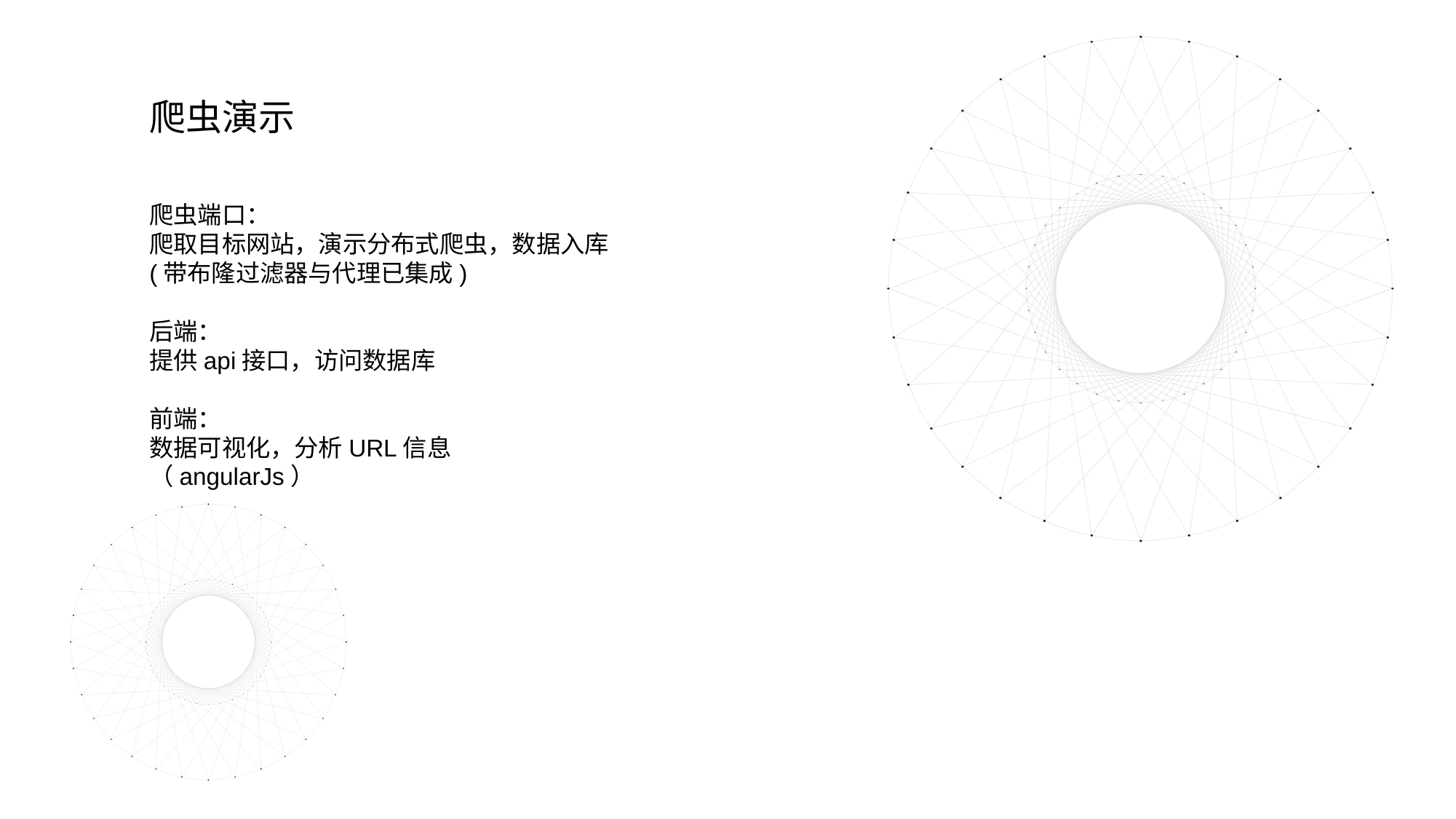

爬虫演示
爬虫端口：
爬取目标网站，演示分布式爬虫，数据入库
(带布隆过滤器与代理已集成)

后端：
提供api接口，访问数据库

前端：
数据可视化，分析URL信息
（angularJs）